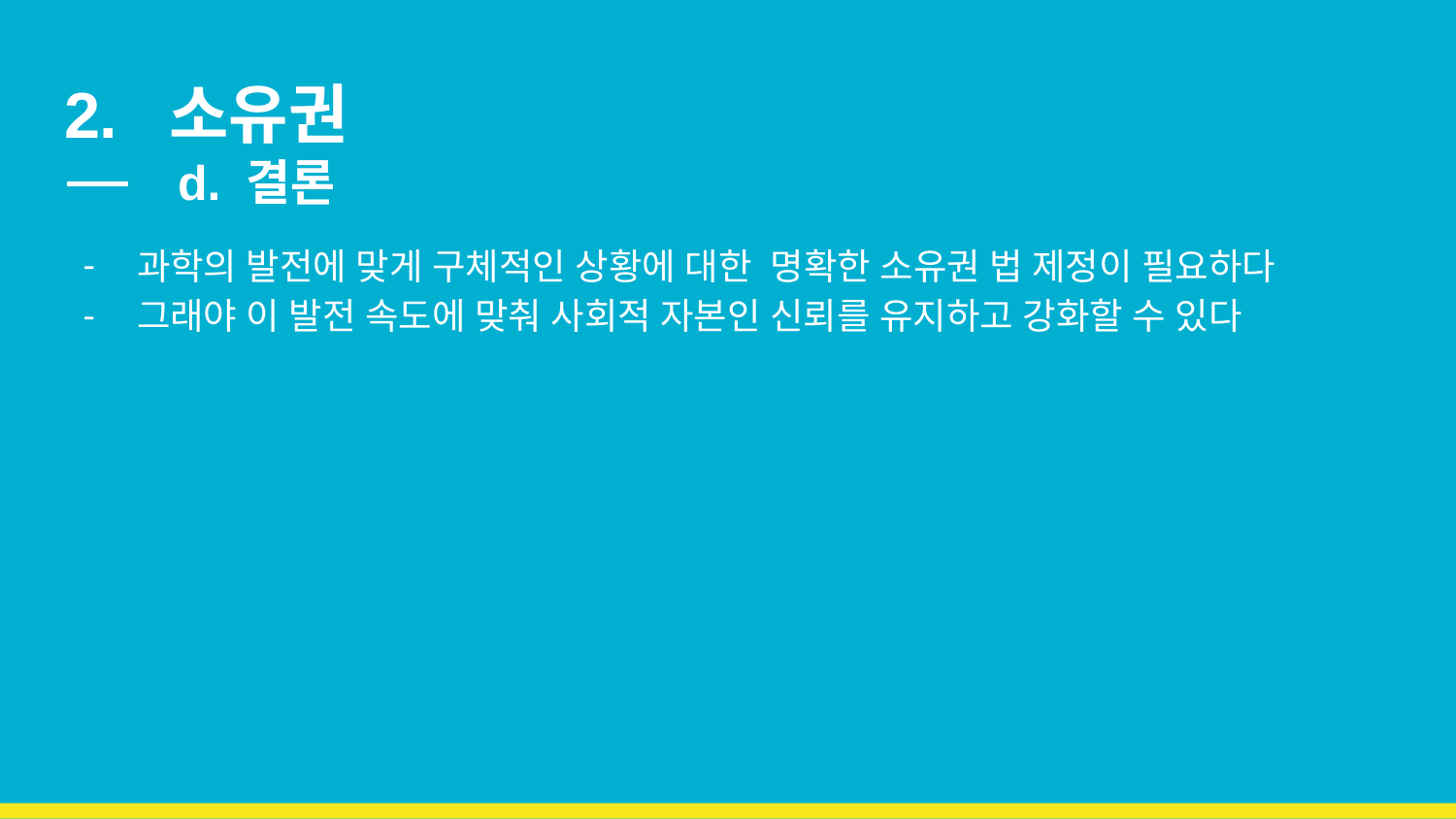

# 2.  소유권
   d. 결론
과학의 발전에 맞게 구체적인 상황에 대한  명확한 소유권 법 제정이 필요하다
그래야 이 발전 속도에 맞춰 사회적 자본인 신뢰를 유지하고 강화할 수 있다